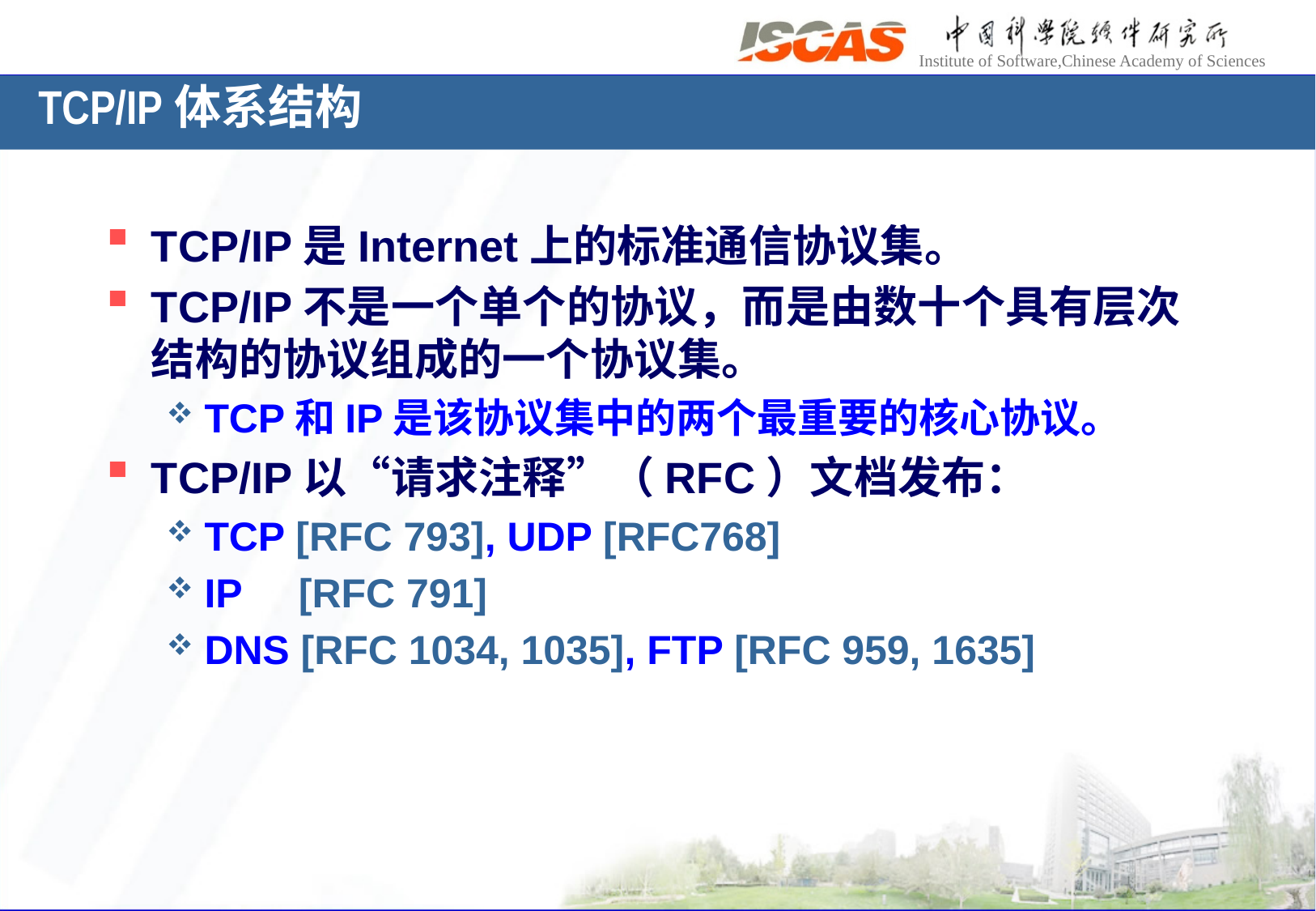

# TCP/IP体系结构
TCP/IP是Internet上的标准通信协议集。
TCP/IP不是一个单个的协议，而是由数十个具有层次结构的协议组成的一个协议集。
TCP和IP是该协议集中的两个最重要的核心协议。
TCP/IP以“请求注释”（RFC）文档发布：
TCP [RFC 793], UDP [RFC768]
IP     [RFC 791]
DNS [RFC 1034, 1035], FTP [RFC 959, 1635]